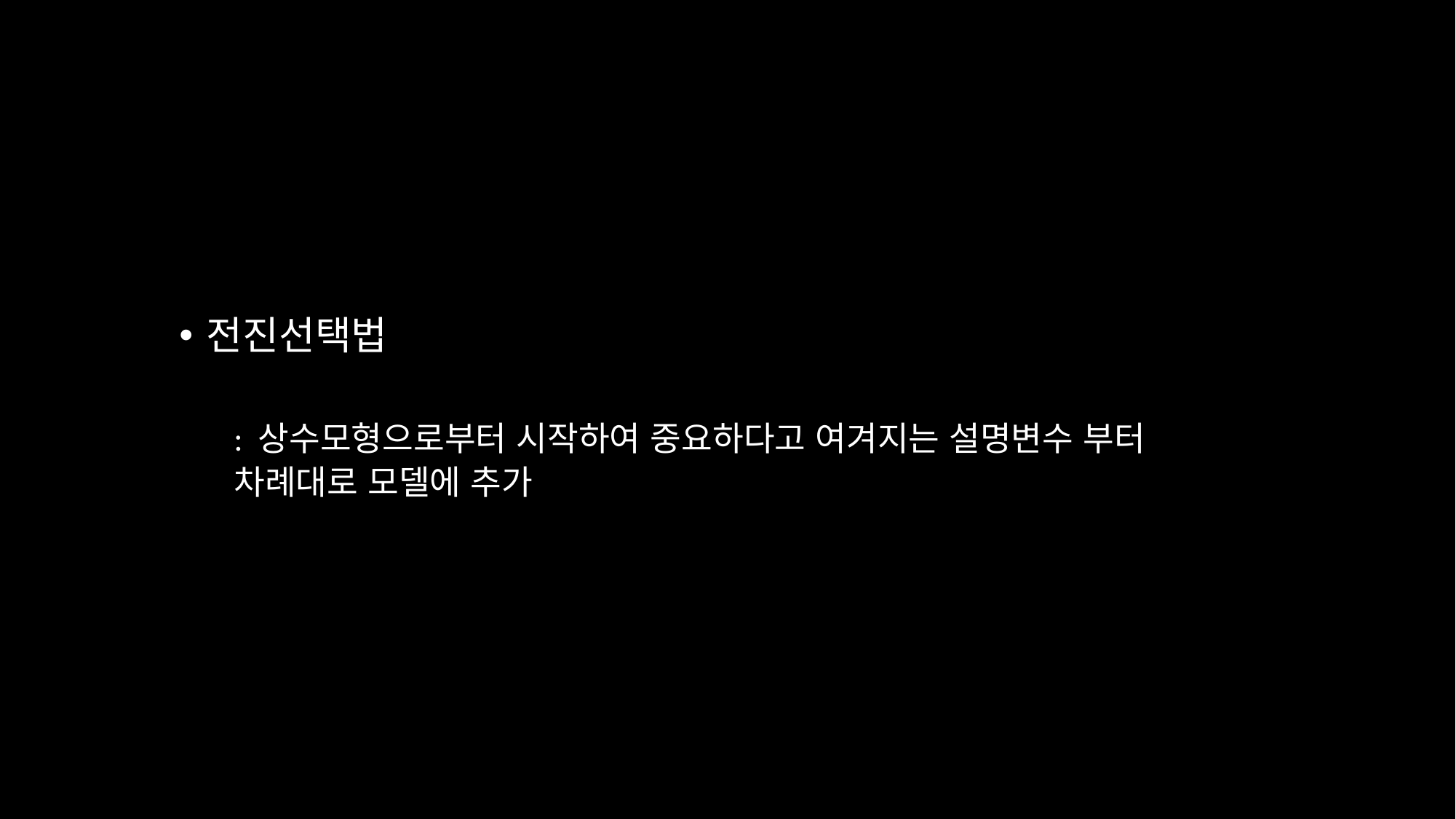

전진선택법

: 상수모형으로부터 시작하여 중요하다고 여겨지는 설명변수 부터
차례대로 모델에 추가